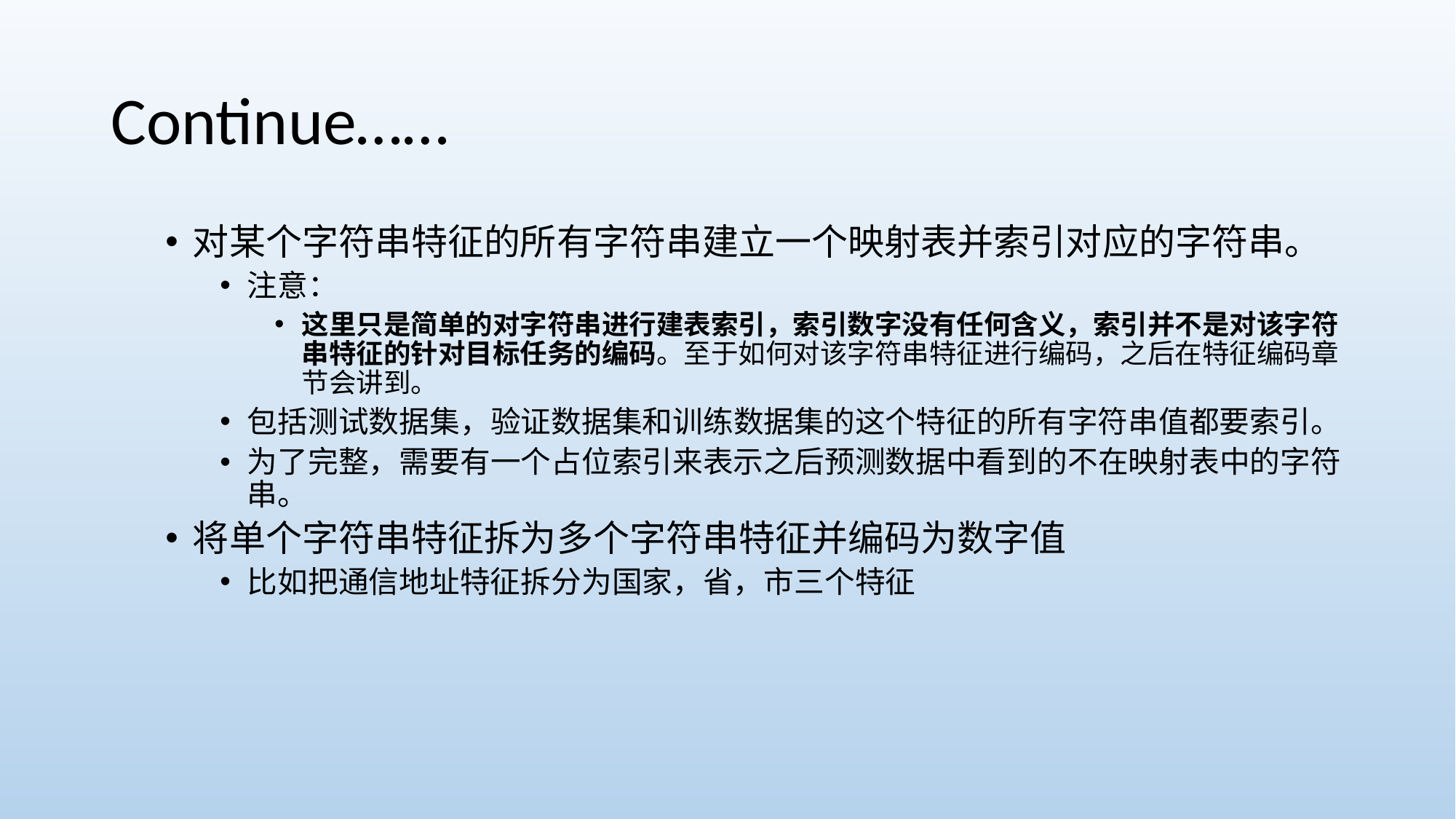

# Continue……
对某个字符串特征的所有字符串建立一个映射表并索引对应的字符串。
注意：
这里只是简单的对字符串进行建表索引，索引数字没有任何含义，索引并不是对该字符串特征的针对目标任务的编码。至于如何对该字符串特征进行编码，之后在特征编码章节会讲到。
包括测试数据集，验证数据集和训练数据集的这个特征的所有字符串值都要索引。
为了完整，需要有一个占位索引来表示之后预测数据中看到的不在映射表中的字符串。
将单个字符串特征拆为多个字符串特征并编码为数字值
比如把通信地址特征拆分为国家，省，市三个特征